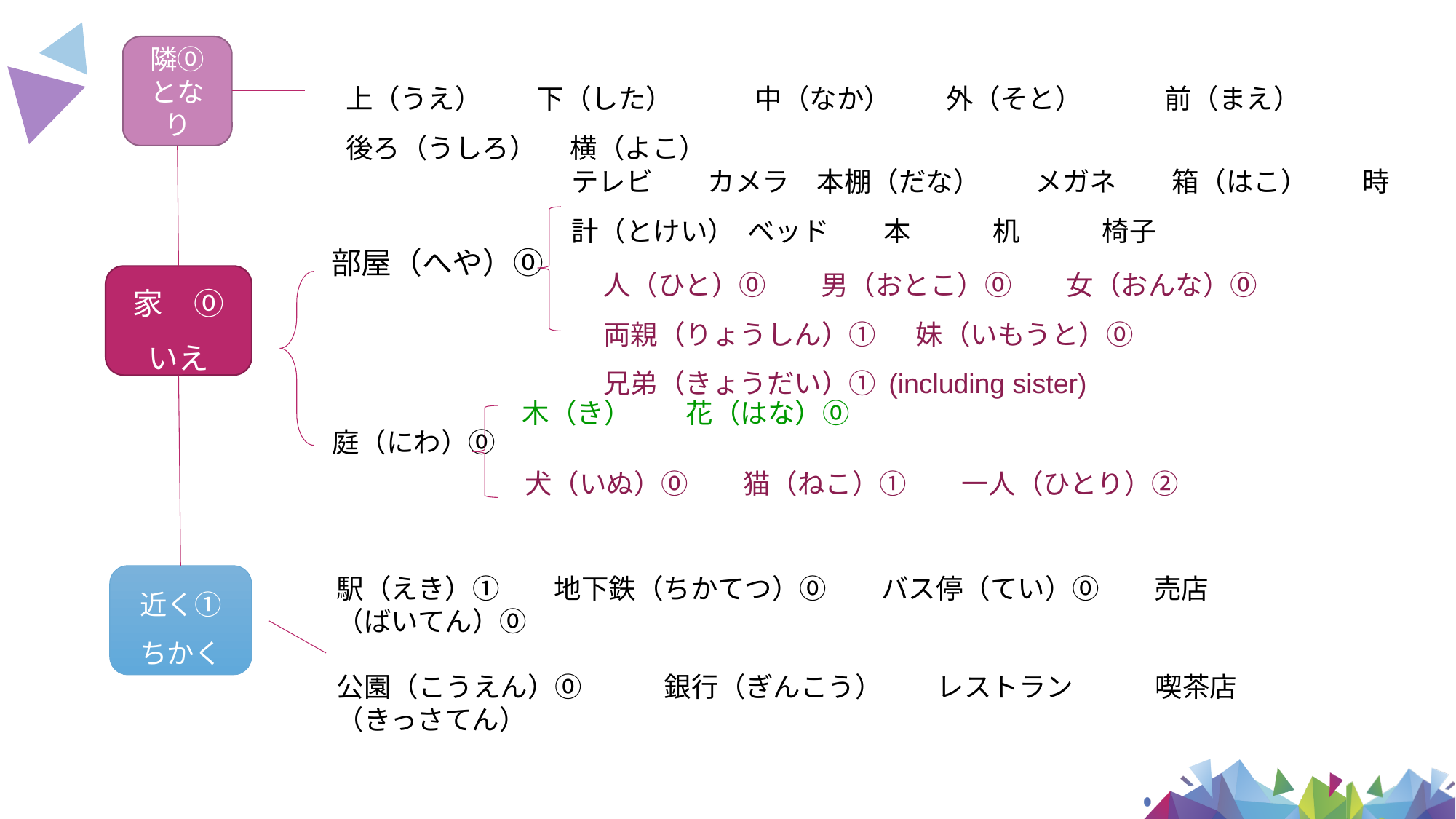

隣⓪
となり
　上（うえ）　　下（した）　　　中（なか）　　外（そと）　　　前（まえ）　　後ろ（うしろ） 　横（よこ）
テレビ　　カメラ　本棚（だな）　　メガネ　　箱（はこ）　　時計（とけい）  ベッド　　本　　　机　　　椅子

部屋（へや）⓪
人（ひと）⓪　　男（おとこ）⓪　　女（おんな）⓪
両親（りょうしん）①　  妹（いもうと）⓪
兄弟（きょうだい）① (including sister)
家　⓪
いえ

木（き）　　花（はな）⓪

庭（にわ）⓪
犬（いぬ）⓪　　猫（ねこ）①　　一人（ひとり）②
近く①
ちかく
駅（えき）①　　地下鉄（ちかてつ）⓪　　バス停（てい）⓪　　売店（ばいてん）⓪

公園（こうえん）⓪　　　銀行（ぎんこう）　　レストラン　　　喫茶店（きっさてん）